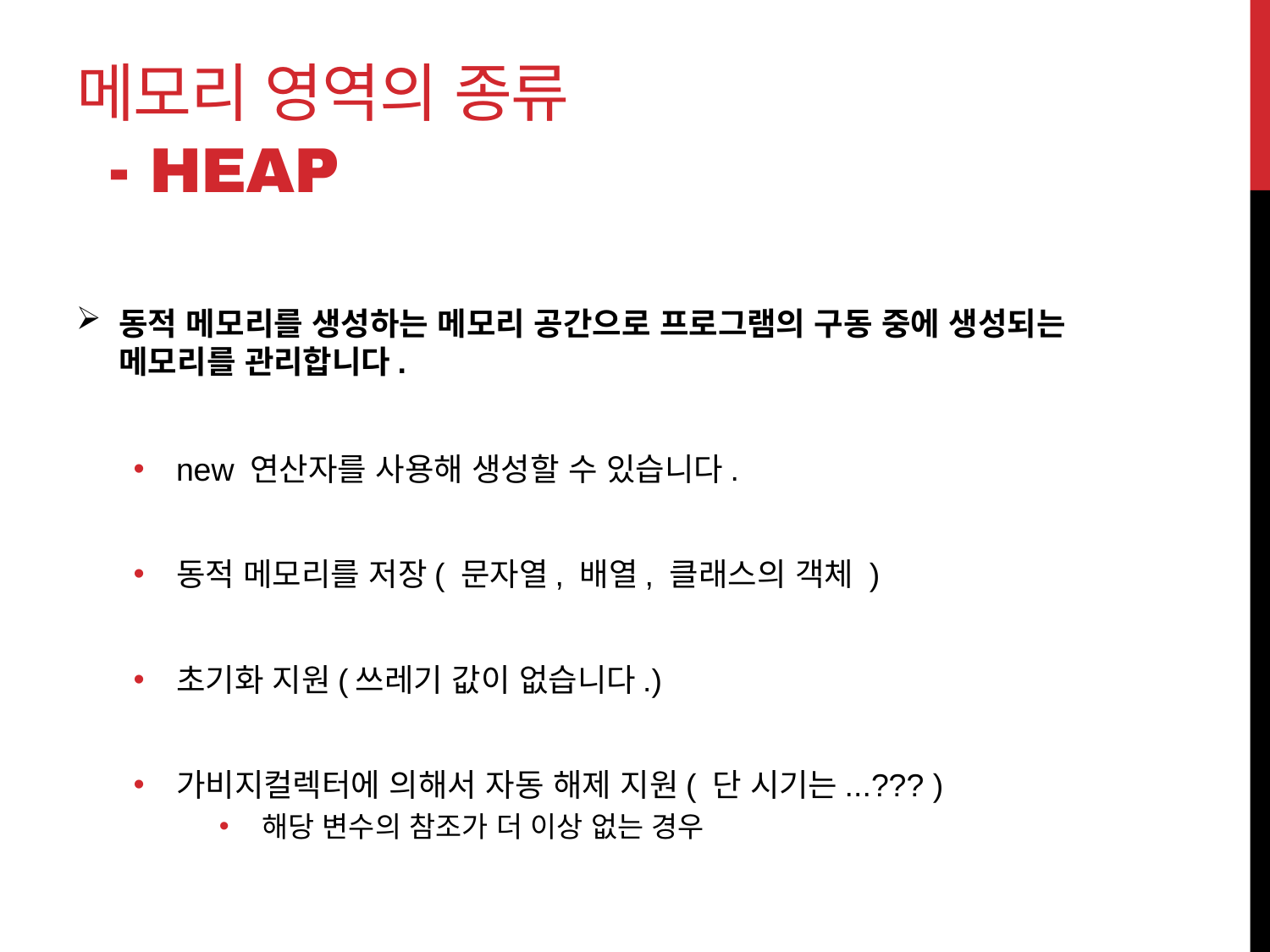

# 메모리 영역의 종류 - HEAP

동적 메모리를 생성하는 메모리 공간으로 프로그램의 구동 중에 생성되는 메모리를 관리합니다.

new 연산자를 사용해 생성할 수 있습니다.

동적 메모리를 저장( 문자열, 배열, 클래스의 객체 )

초기화 지원(쓰레기 값이 없습니다.)

가비지컬렉터에 의해서 자동 해제 지원( 단 시기는...??? )
해당 변수의 참조가 더 이상 없는 경우